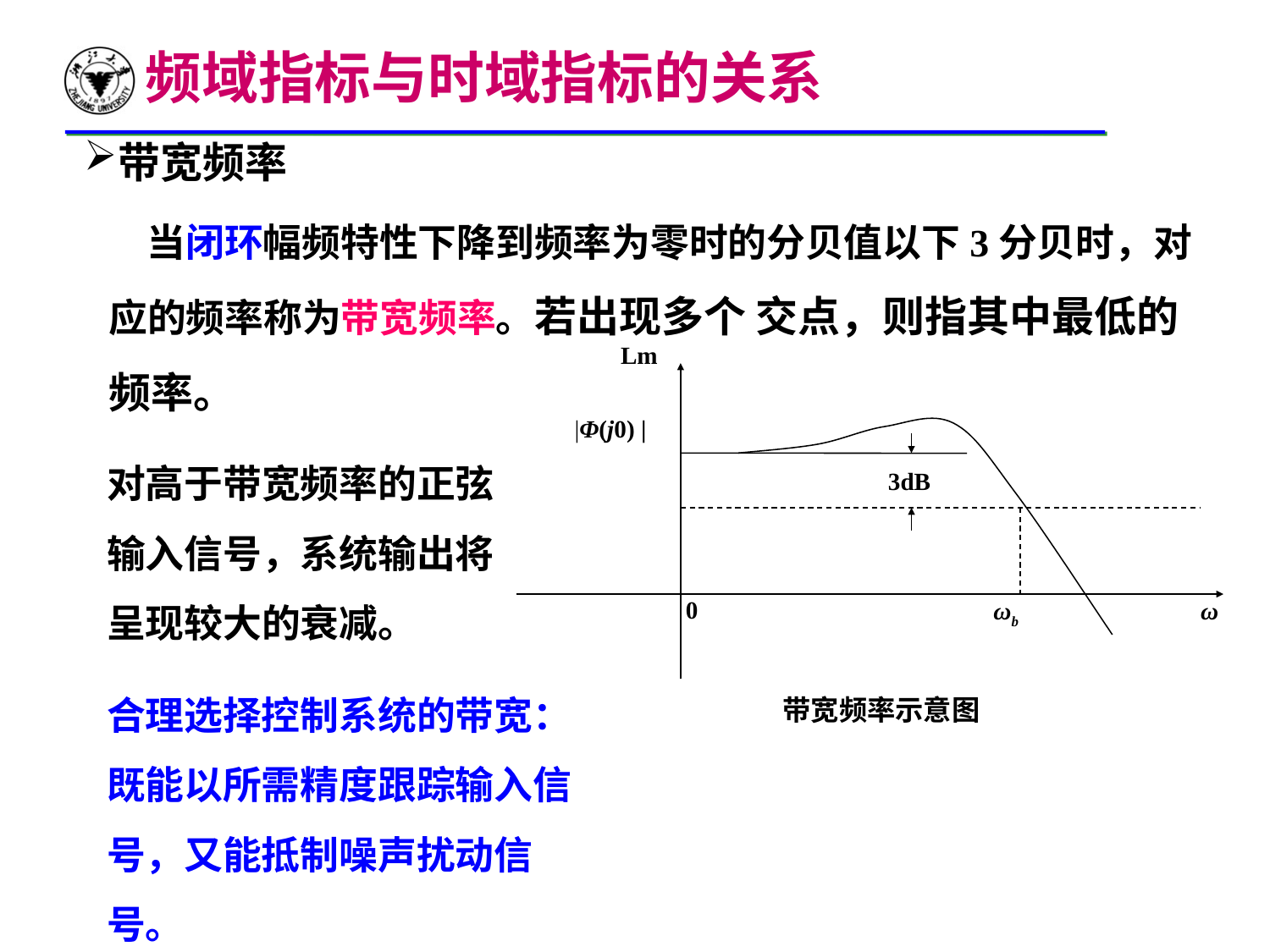

频域指标与时域指标的关系
带宽频率
      当闭环幅频特性下降到频率为零时的分贝值以下3分贝时，对应的频率称为带宽频率。若出现多个 交点，则指其中最低的频率。

Lm
|Φ(j0) |

3dB
ω
0
ωb
带宽频率示意图
对高于带宽频率的正弦输入信号，系统输出将呈现较大的衰减。
合理选择控制系统的带宽：
既能以所需精度跟踪输入信号，又能抵制噪声扰动信号。